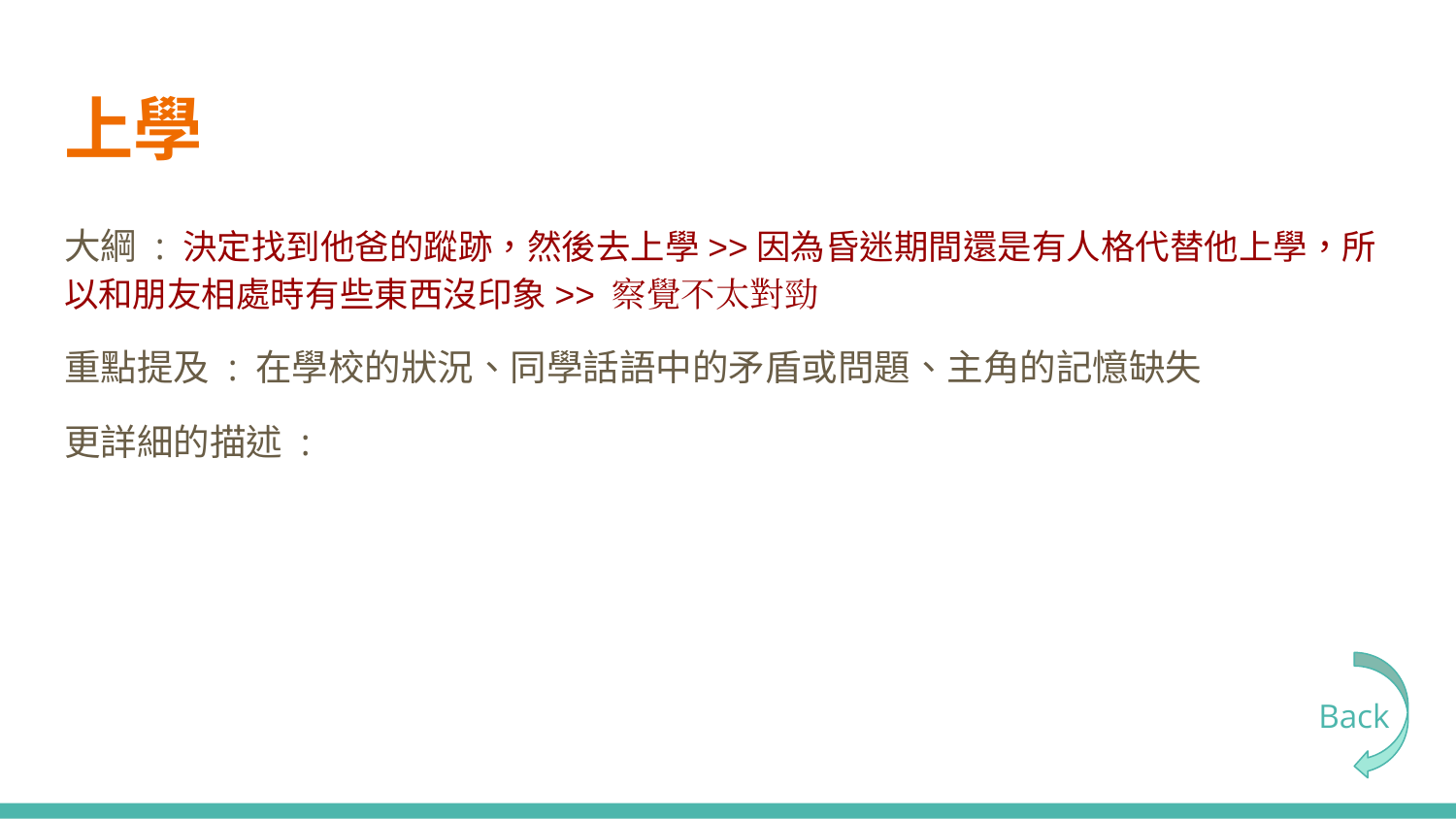

# 上學
大綱 : 決定找到他爸的蹤跡，然後去上學>>因為昏迷期間還是有人格代替他上學，所以和朋友相處時有些東西沒印象>> 察覺不太對勁
重點提及 : 在學校的狀況、同學話語中的矛盾或問題、主角的記憶缺失
更詳細的描述 :

Back